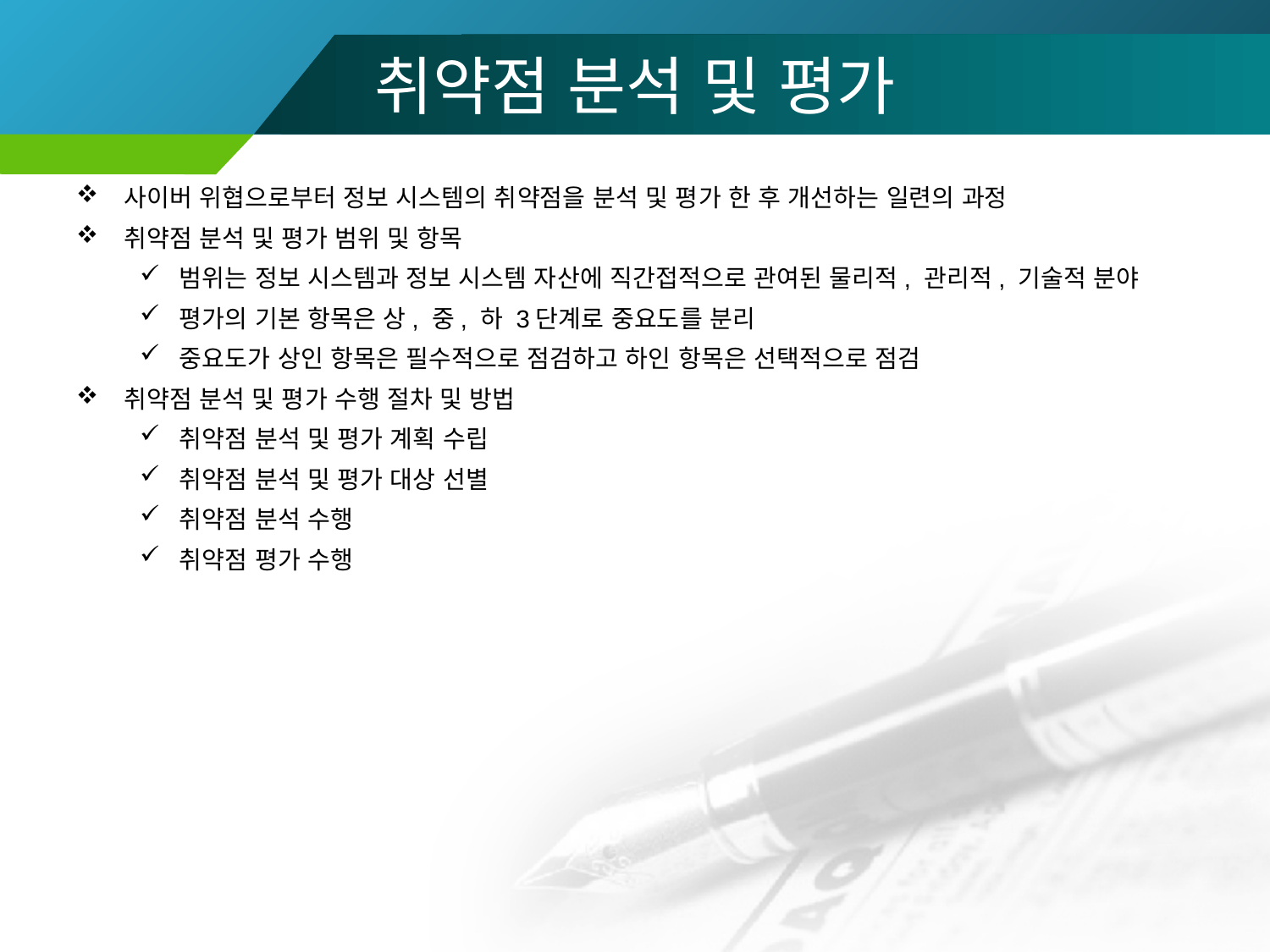

# 취약점 분석 및 평가
사이버 위협으로부터 정보 시스템의 취약점을 분석 및 평가 한 후 개선하는 일련의 과정
취약점 분석 및 평가 범위 및 항목
범위는 정보 시스템과 정보 시스템 자산에 직간접적으로 관여된 물리적, 관리적, 기술적 분야
평가의 기본 항목은 상, 중, 하 3단계로 중요도를 분리
중요도가 상인 항목은 필수적으로 점검하고 하인 항목은 선택적으로 점검
취약점 분석 및 평가 수행 절차 및 방법
취약점 분석 및 평가 계획 수립
취약점 분석 및 평가 대상 선별
취약점 분석 수행
취약점 평가 수행